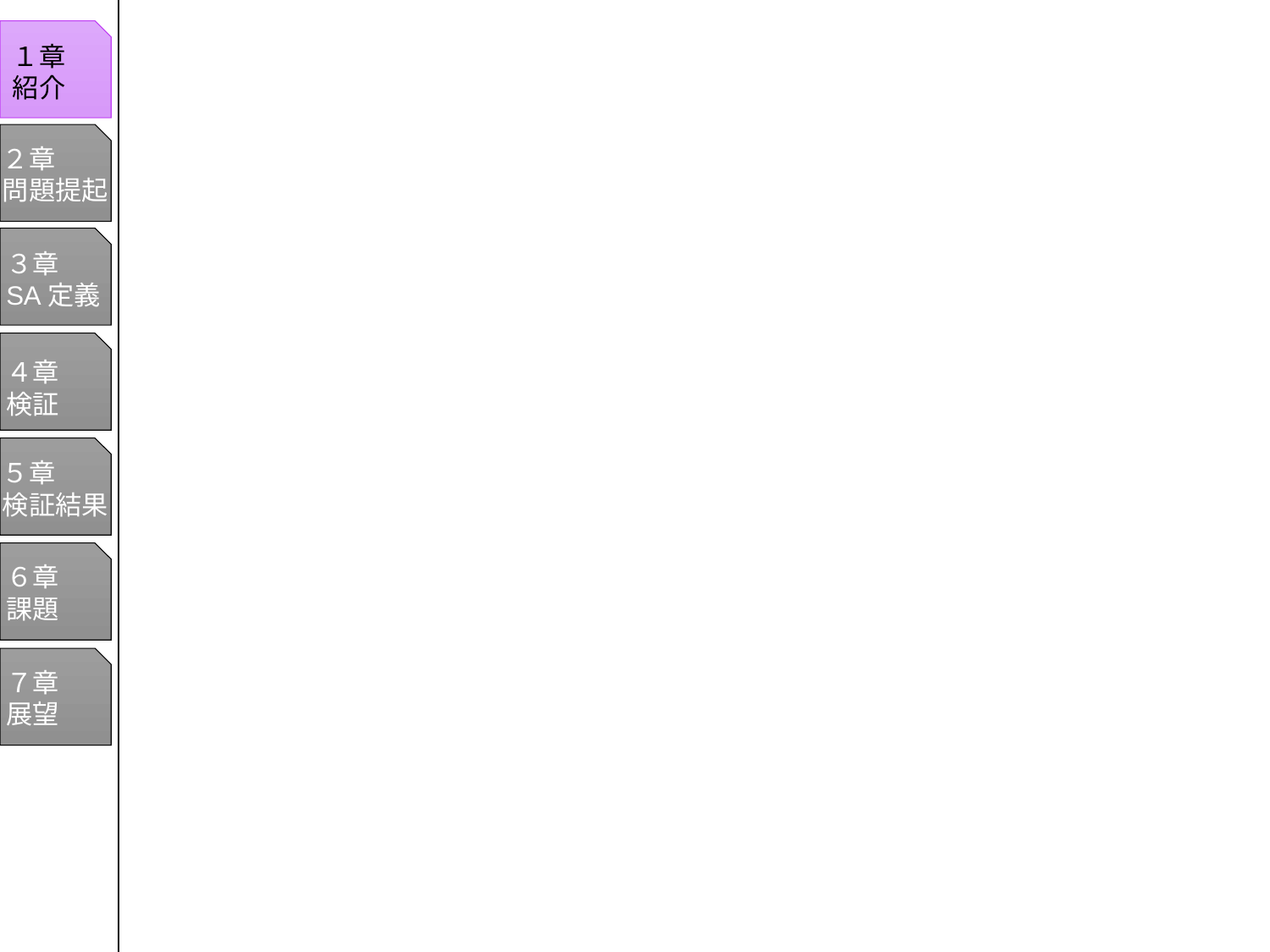

１章
紹介

２章
問題提起

３章
SA定義

４章
検証

５章
検証結果

６章
課題

７章
展望